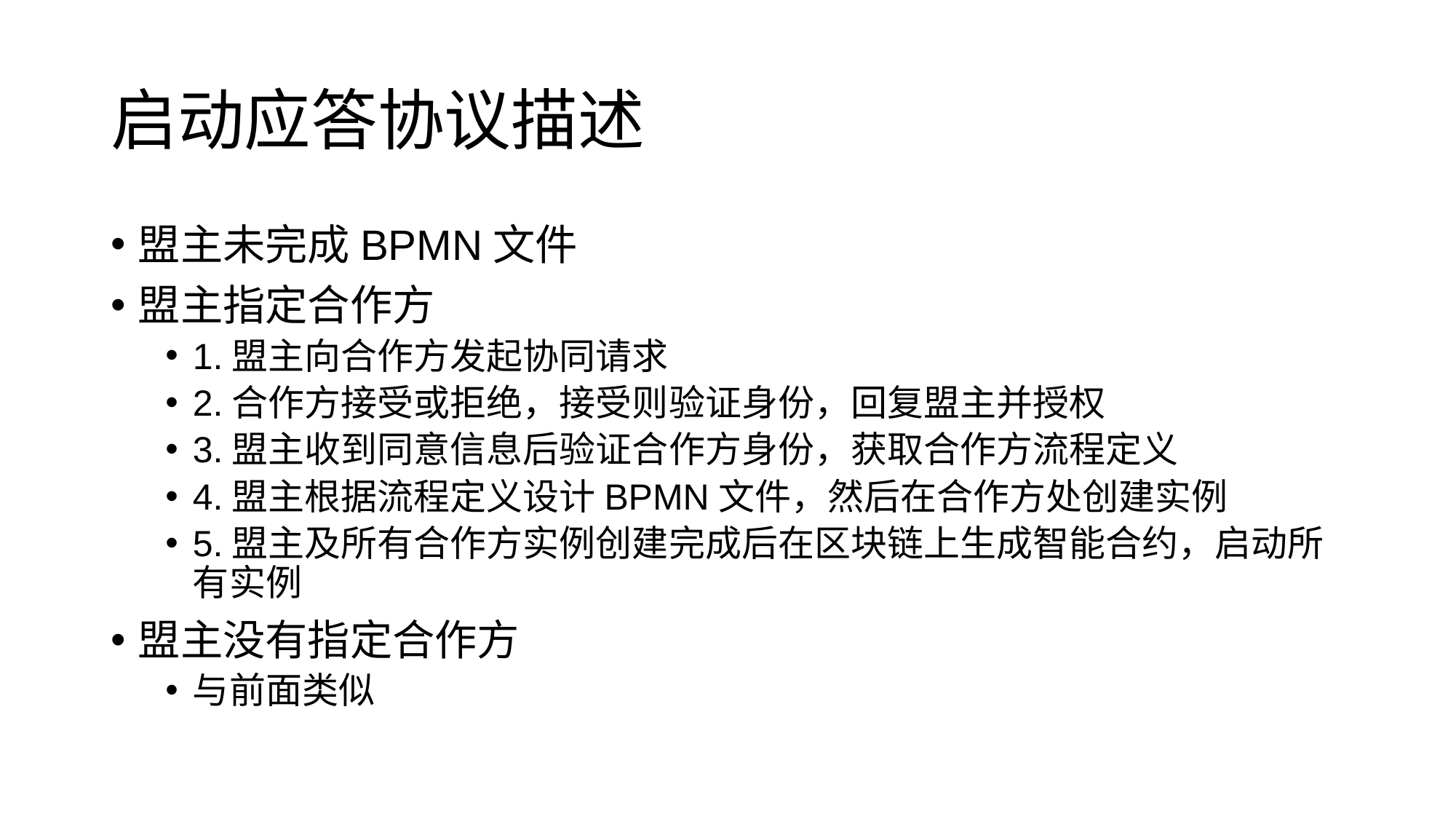

# 启动应答协议描述
盟主未完成BPMN文件
盟主指定合作方
1.盟主向合作方发起协同请求
2.合作方接受或拒绝，接受则验证身份，回复盟主并授权
3.盟主收到同意信息后验证合作方身份，获取合作方流程定义
4.盟主根据流程定义设计BPMN文件，然后在合作方处创建实例
5.盟主及所有合作方实例创建完成后在区块链上生成智能合约，启动所有实例
盟主没有指定合作方
与前面类似